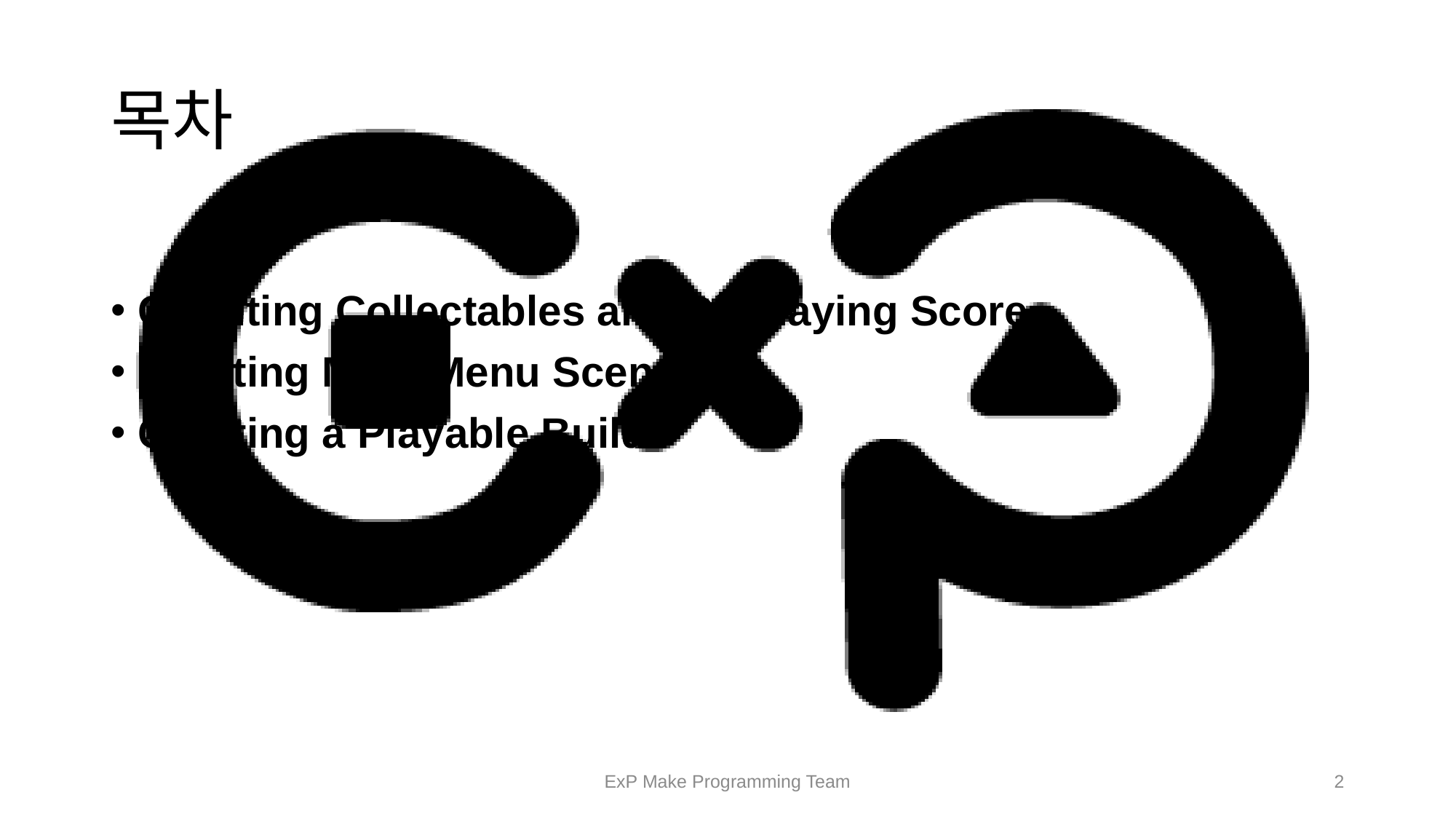

# 목차

Counting Collectables and Displaying Score
Creating Main Menu Scene
Creating a Playable Build
ExP Make Programming Team
2